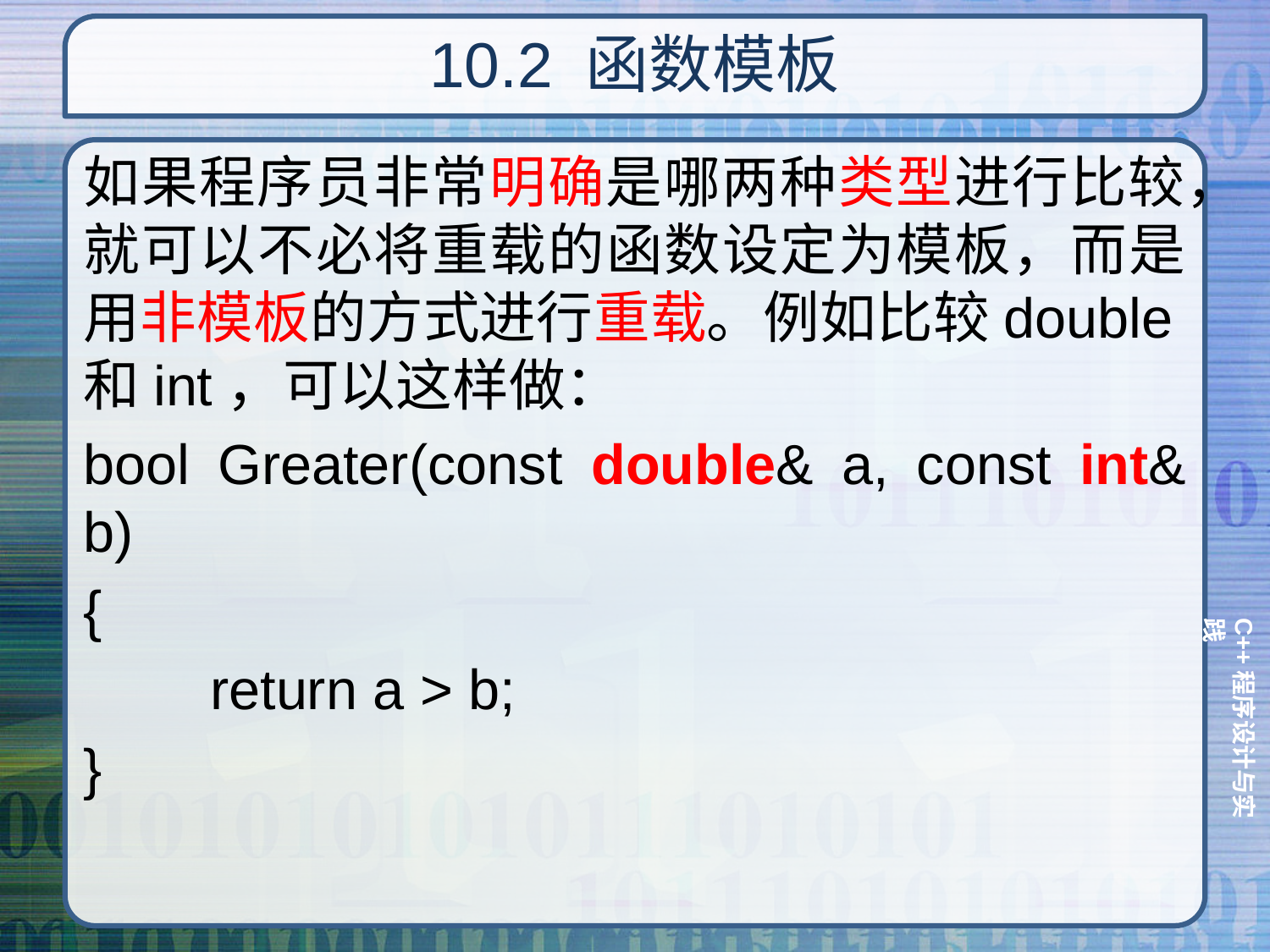

# 10.2 函数模板
如果程序员非常明确是哪两种类型进行比较，就可以不必将重载的函数设定为模板，而是用非模板的方式进行重载。例如比较double和int，可以这样做：
bool Greater(const double& a, const int& b)
{
	return a > b;
}